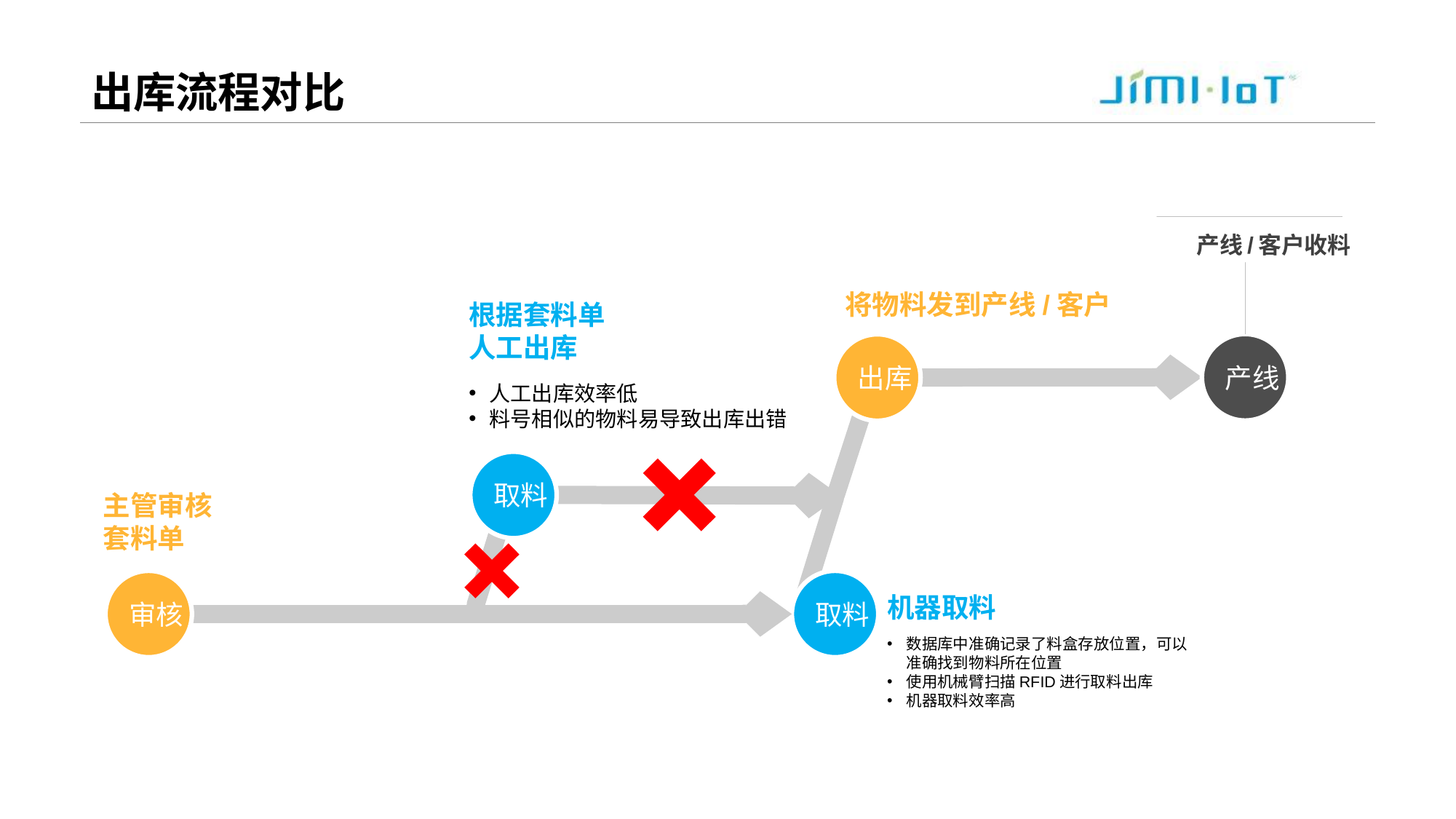

# 出库流程对比
将物料发到产线/客户
根据套料单
人工出库

产线
出库
取料
主管审核
套料单
审核
人工出库效率低
料号相似的物料易导致出库出错
取料
机器取料
数据库中准确记录了料盒存放位置，可以准确找到物料所在位置
使用机械臂扫描RFID进行取料出库
机器取料效率高
产线/客户收料